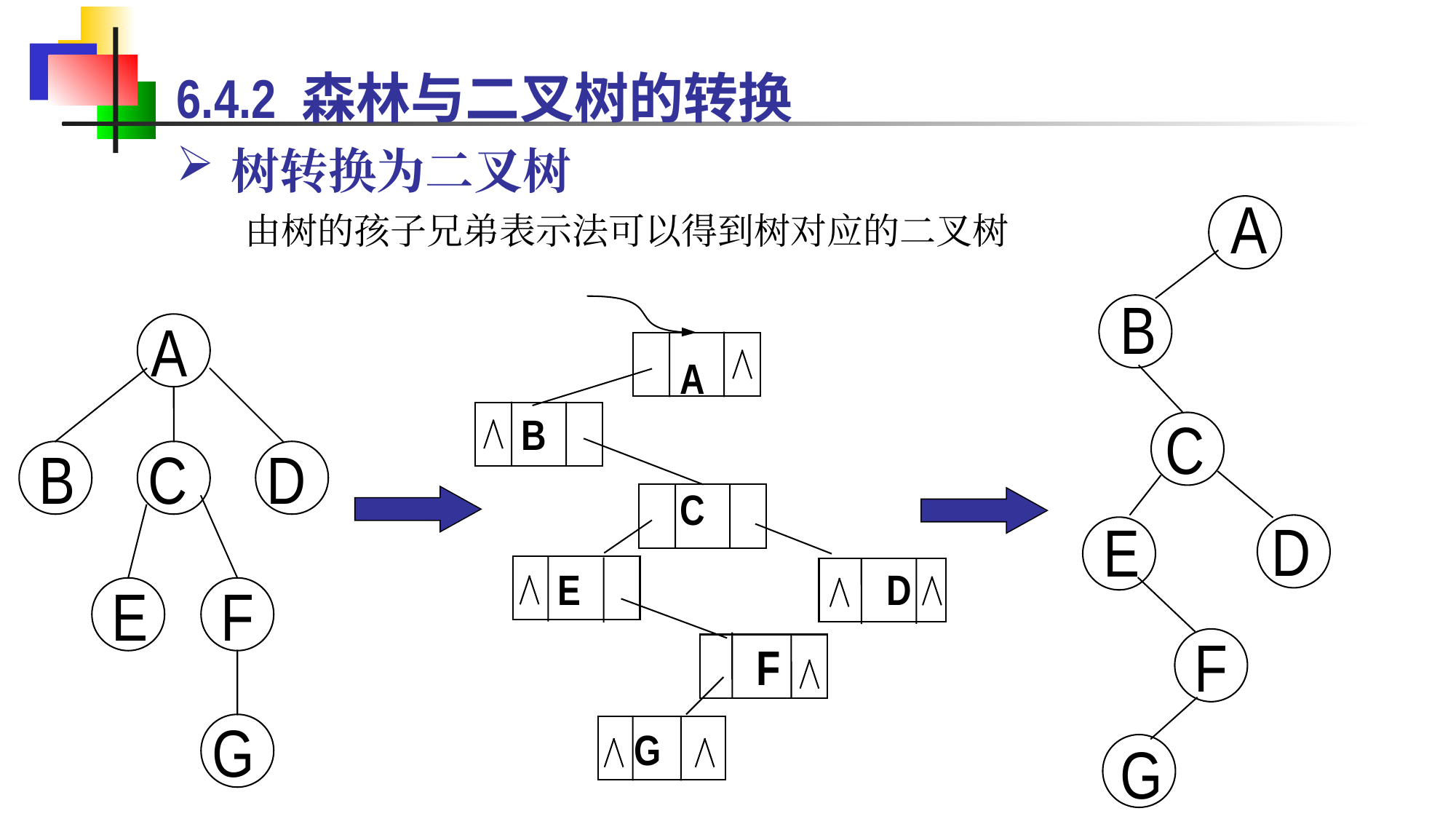

6.4.2 森林与二叉树的转换
树转换为二叉树
A

B

C

D
E

F

G

由树的孩子兄弟表示法可以得到树对应的二叉树
           A
 B
           C
   E                    D
                F
        G

A

B
C
D

E
F

G